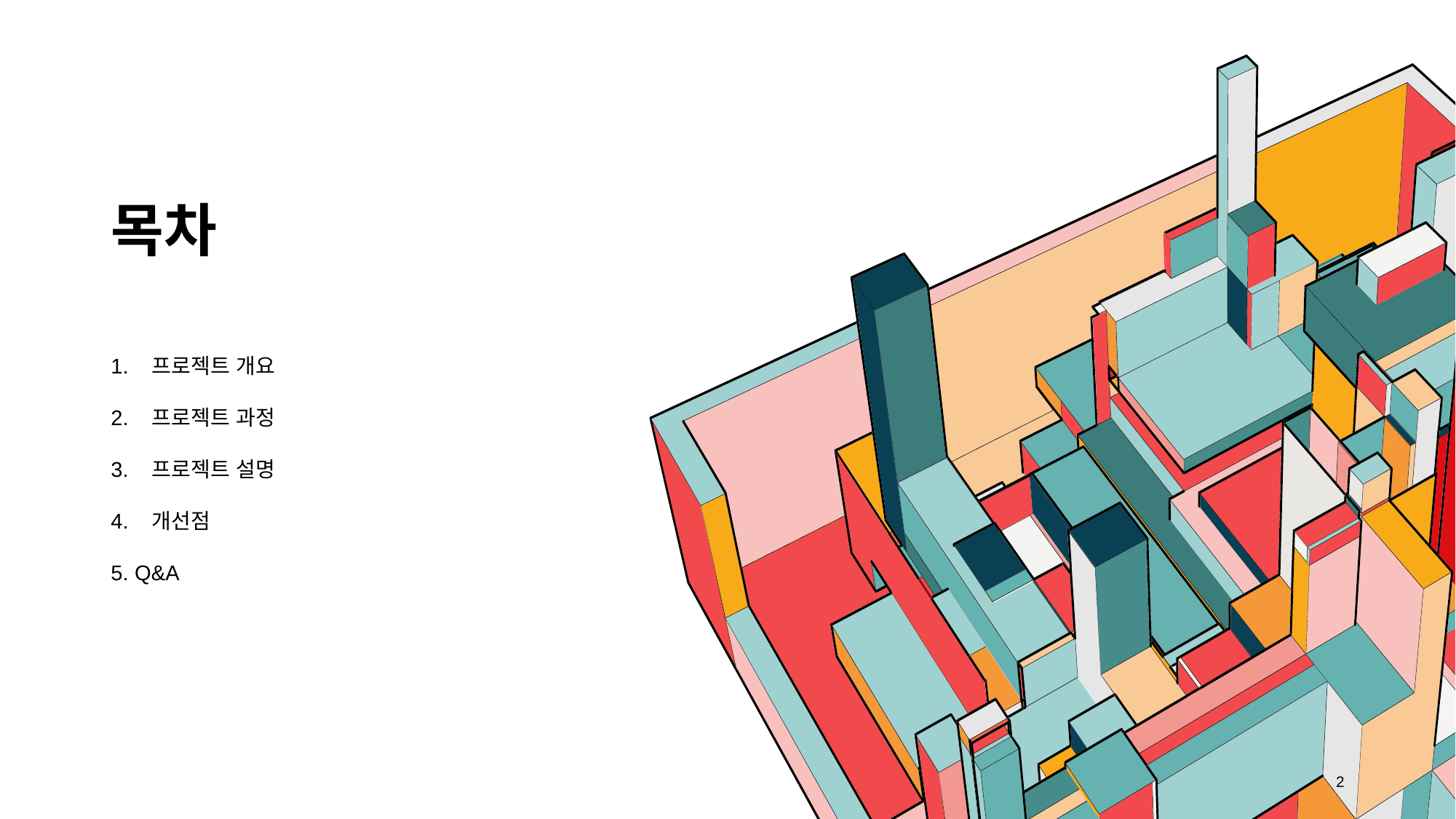

# 목차
프로젝트 개요
프로젝트 과정
프로젝트 설명
개선점
5. Q&A
2